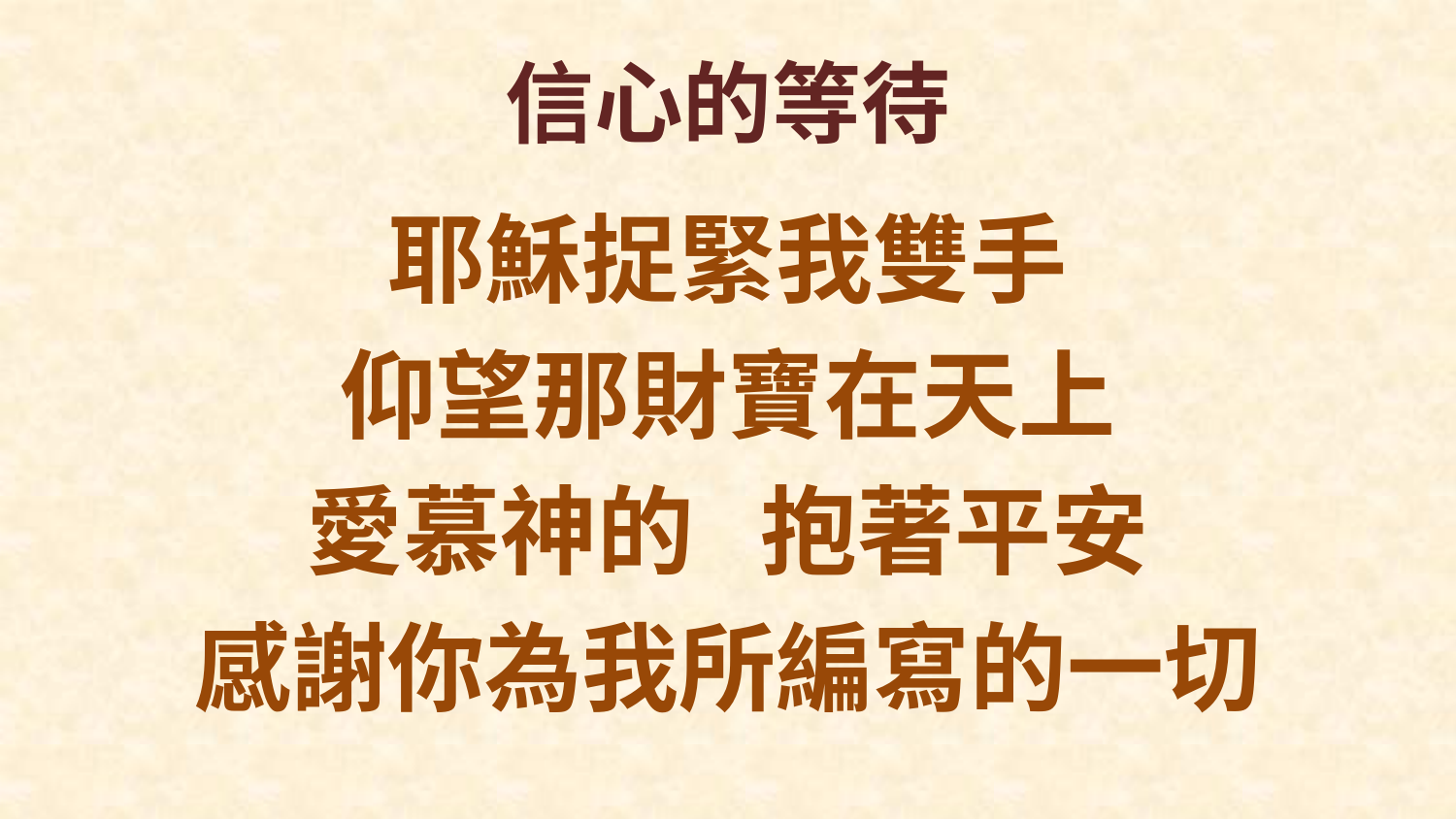

# 信心的等待
耶穌捉緊我雙手
仰望那財寶在天上
愛慕神的   抱著平安
感謝你為我所編寫的一切